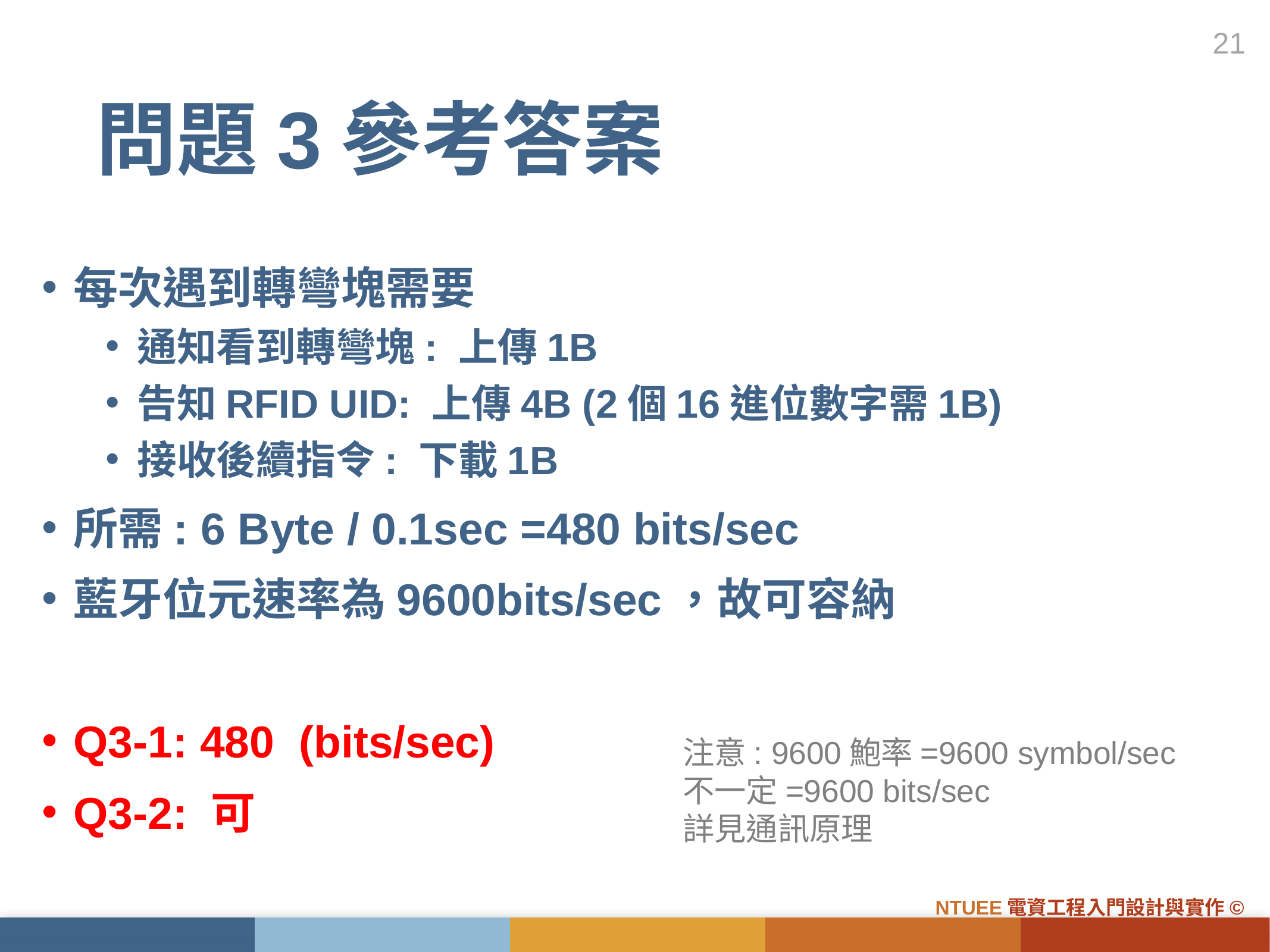

21
# 問題3參考答案
每次遇到轉彎塊需要
通知看到轉彎塊: 上傳1B
告知RFID UID: 上傳4B (2個16進位數字需1B)
接收後續指令: 下載1B
所需: 6 Byte / 0.1sec =480 bits/sec
藍牙位元速率為9600bits/sec，故可容納

Q3-1: 480  (bits/sec)
Q3-2: 可
注意: 9600鮑率=9600 symbol/sec
不一定=9600 bits/sec
詳見通訊原理